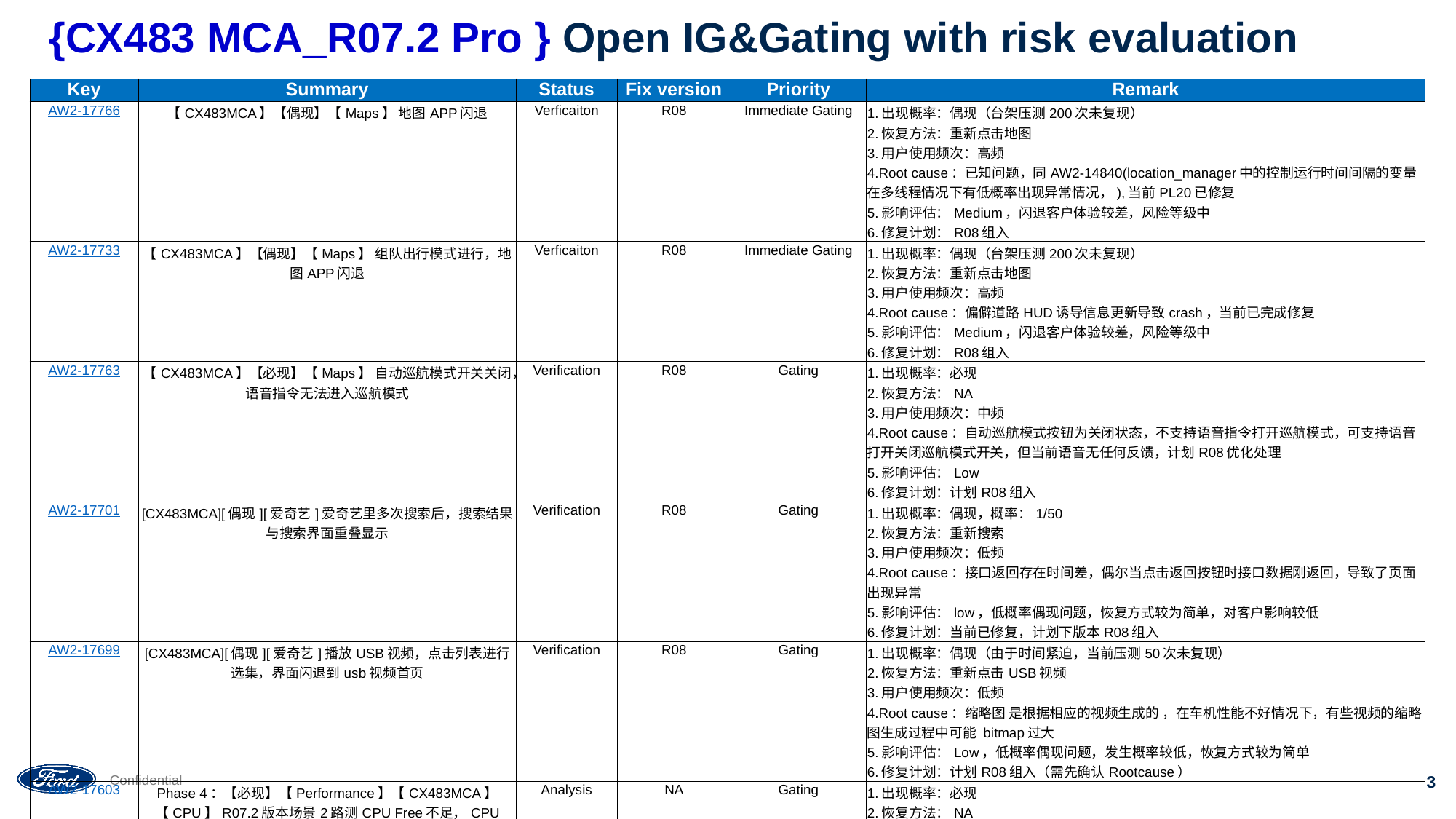

# {CX483 MCA_R07.2 Pro } Open IG&Gating with risk evaluation
| Key | Summary | Status | Fix version | Priority | Remark |
| --- | --- | --- | --- | --- | --- |
| AW2-17766 | 【CX483MCA】【偶现】【Maps】 地图APP闪退 | Verficaiton | R08 | Immediate Gating | 1.出现概率：偶现（台架压测200次未复现） 2.恢复方法：重新点击地图 3.用户使用频次：高频 4.Root cause：已知问题，同AW2-14840(location\_manager中的控制运行时间间隔的变量在多线程情况下有低概率出现异常情况，),当前PL20已修复 5.影响评估：Medium，闪退客户体验较差，风险等级中 6.修复计划：R08组入 |
| AW2-17733 | 【CX483MCA】【偶现】【Maps】 组队出行模式进行，地图APP闪退 | Verficaiton | R08 | Immediate Gating | 1.出现概率：偶现（台架压测200次未复现） 2.恢复方法：重新点击地图 3.用户使用频次：高频 4.Root cause：偏僻道路HUD诱导信息更新导致crash，当前已完成修复 5.影响评估：Medium，闪退客户体验较差，风险等级中 6.修复计划：R08组入 |
| AW2-17763 | 【CX483MCA】【必现】【Maps】 自动巡航模式开关关闭，语音指令无法进入巡航模式 | Verification | R08 | Gating | 1.出现概率：必现 2.恢复方法：NA 3.用户使用频次：中频 4.Root cause：自动巡航模式按钮为关闭状态，不支持语音指令打开巡航模式，可支持语音打开关闭巡航模式开关，但当前语音无任何反馈，计划R08优化处理 5.影响评估：Low 6.修复计划：计划R08组入 |
| AW2-17701 | [CX483MCA][偶现][爱奇艺]爱奇艺里多次搜索后，搜索结果与搜索界面重叠显示 | Verification | R08 | Gating | 1.出现概率：偶现，概率：1/50 2.恢复方法：重新搜索 3.用户使用频次：低频 4.Root cause：接口返回存在时间差，偶尔当点击返回按钮时接口数据刚返回，导致了页面出现异常 5.影响评估：low，低概率偶现问题，恢复方式较为简单，对客户影响较低 6.修复计划：当前已修复，计划下版本R08组入 |
| AW2-17699 | [CX483MCA][偶现][爱奇艺]播放USB视频，点击列表进行选集，界面闪退到usb视频首页 | Verification | R08 | Gating | 1.出现概率：偶现（由于时间紧迫，当前压测50次未复现） 2.恢复方法：重新点击USB视频 3.用户使用频次：低频 4.Root cause：缩略图 是根据相应的视频生成的 ，在车机性能不好情况下，有些视频的缩略图生成过程中可能 bitmap过大 5.影响评估：Low，低概率偶现问题，发生概率较低，恢复方式较为简单 6.修复计划：计划R08组入（需先确认Rootcause） |
| AW2-17603 | Phase 4：【必现】【Performance】【CX483MCA】【CPU】R07.2版本场景2路测CPU Free不足，CPU Free:54% | Analysis | NA | Gating | 1.出现概率：必现 2.恢复方法：NA 3.用户使用频次：低频 4.Root cause：当前随心听已完成分析，正常CPU占用2%正常行为，随心看日志分析中 5.影响评估：Low 6.修复计划：计划R08组入（需先确认Rootcause） |